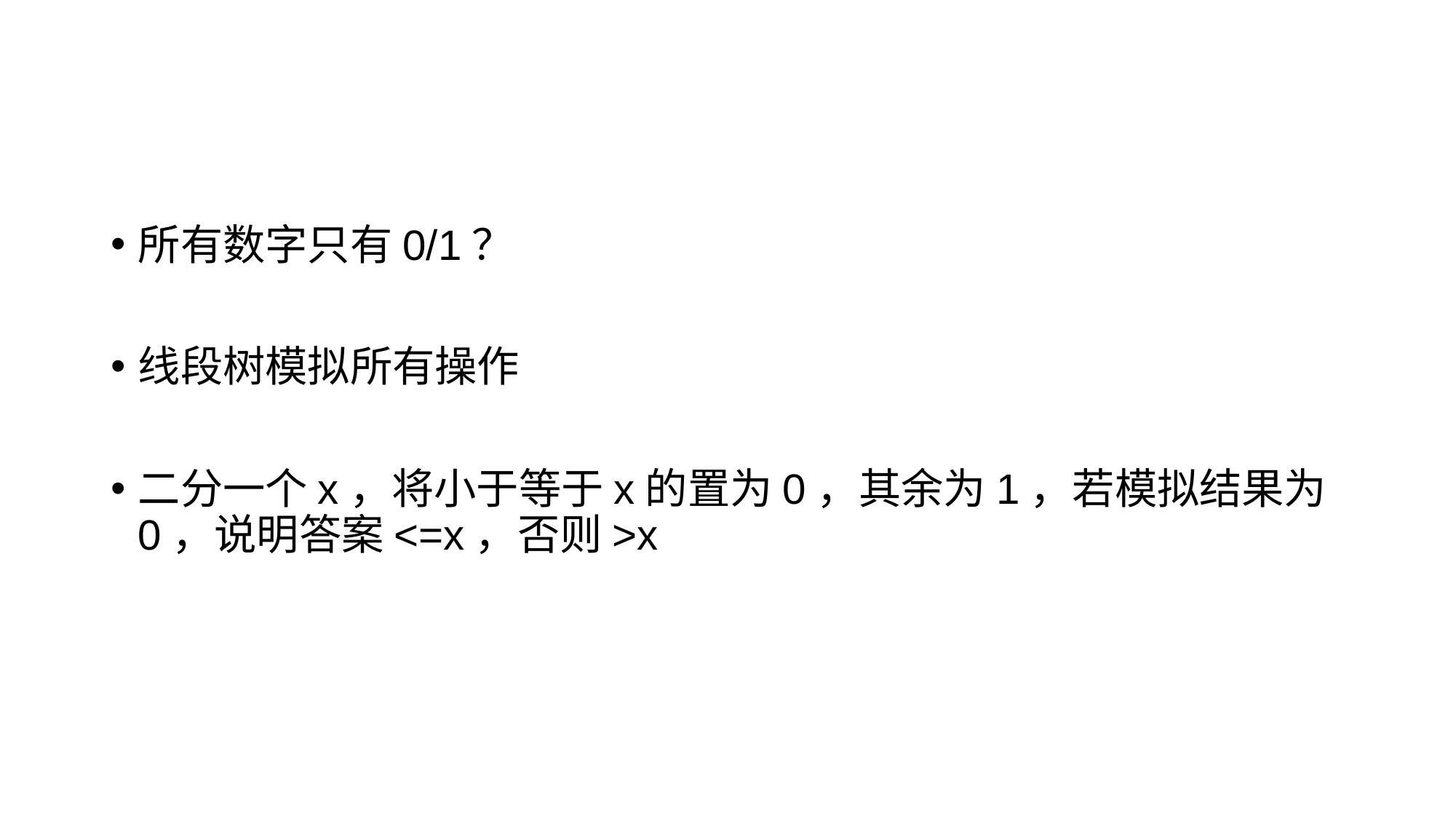

所有数字只有0/1？

线段树模拟所有操作

二分一个x，将小于等于x的置为0，其余为1，若模拟结果为0，说明答案<=x，否则>x